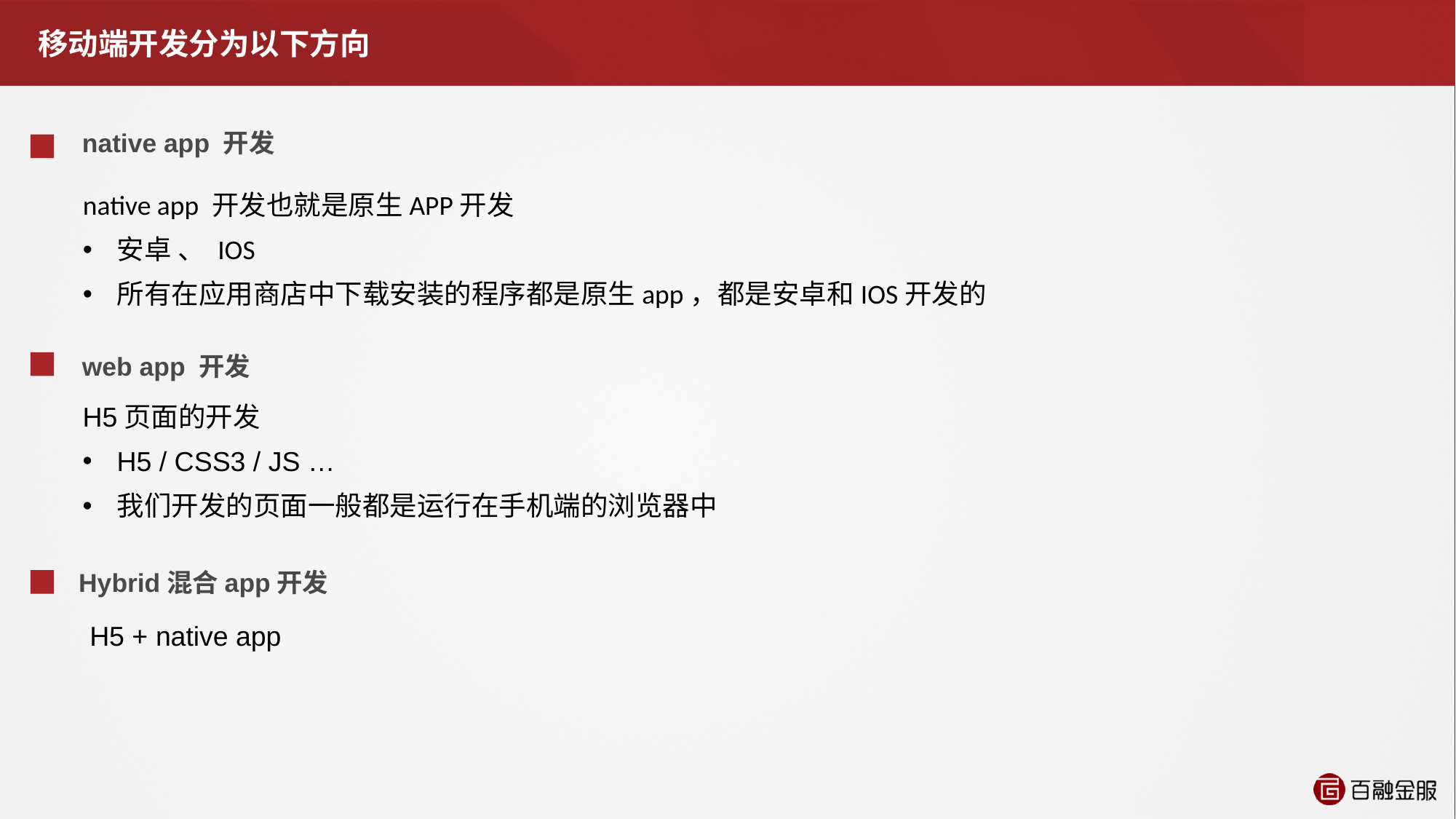

# 移动端开发分为以下方向
native app 开发

native app 开发也就是原生APP开发
安卓 、 IOS
所有在应用商店中下载安装的程序都是原生app，都是安卓和IOS开发的
web app 开发

H5页面的开发
H5 / CSS3 / JS …
我们开发的页面一般都是运行在手机端的浏览器中
Hybrid混合app开发

H5 + native app